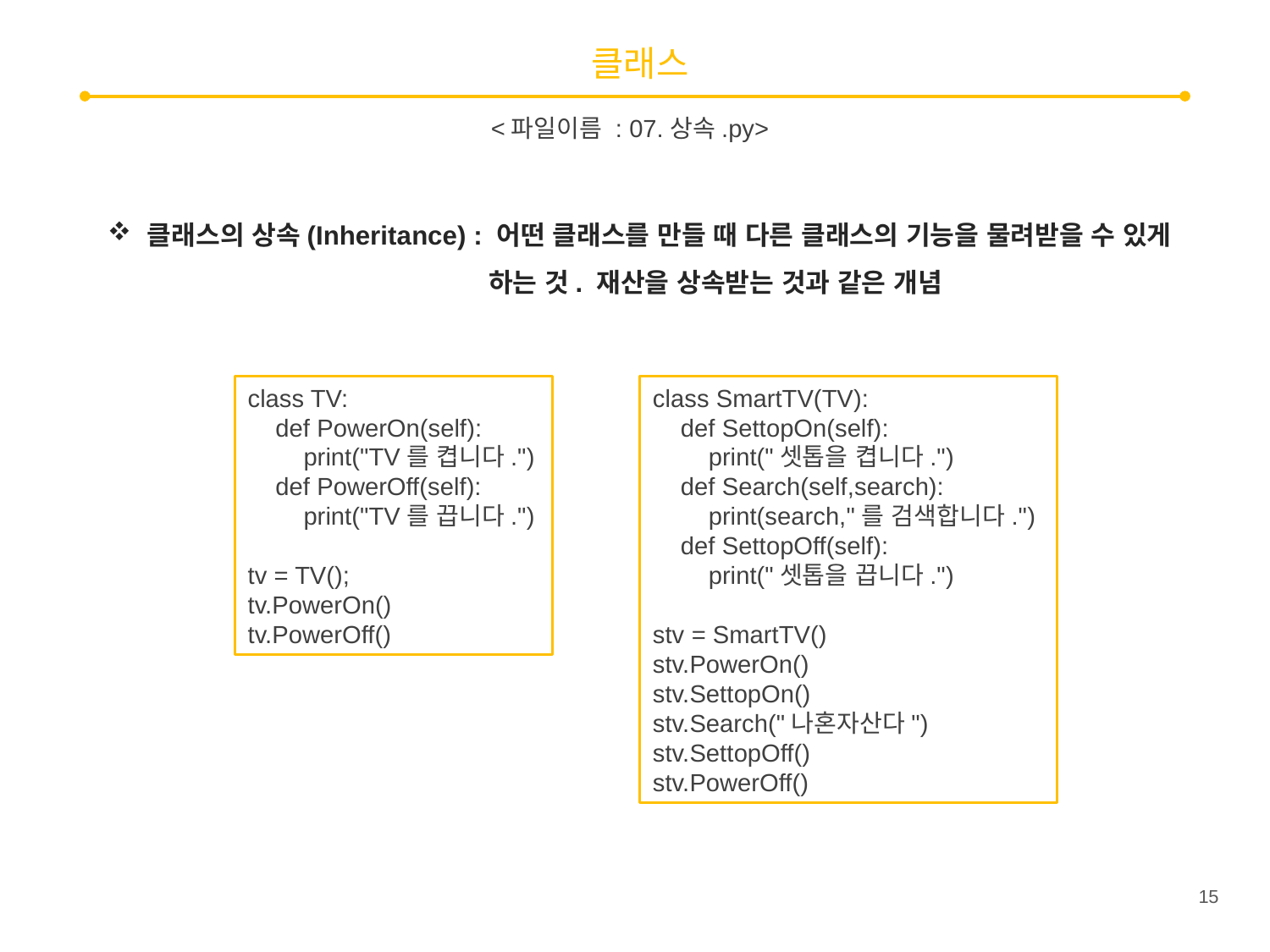

# 클래스
<파일이름 : 07.상속.py>
클래스의 상속(Inheritance) : 어떤 클래스를 만들 때 다른 클래스의 기능을 물려받을 수 있게
하는 것. 재산을 상속받는 것과 같은 개념
class TV:
    def PowerOn(self):
        print("TV를 켭니다.")
    def PowerOff(self):
        print("TV를 끕니다.")

tv = TV();
tv.PowerOn()
tv.PowerOff()
class SmartTV(TV):
    def SettopOn(self):
        print("셋톱을 켭니다.")
    def Search(self,search):
        print(search,"를 검색합니다.")
    def SettopOff(self):
        print("셋톱을 끕니다.")

stv = SmartTV()
stv.PowerOn()
stv.SettopOn()
stv.Search("나혼자산다")
stv.SettopOff()
stv.PowerOff()